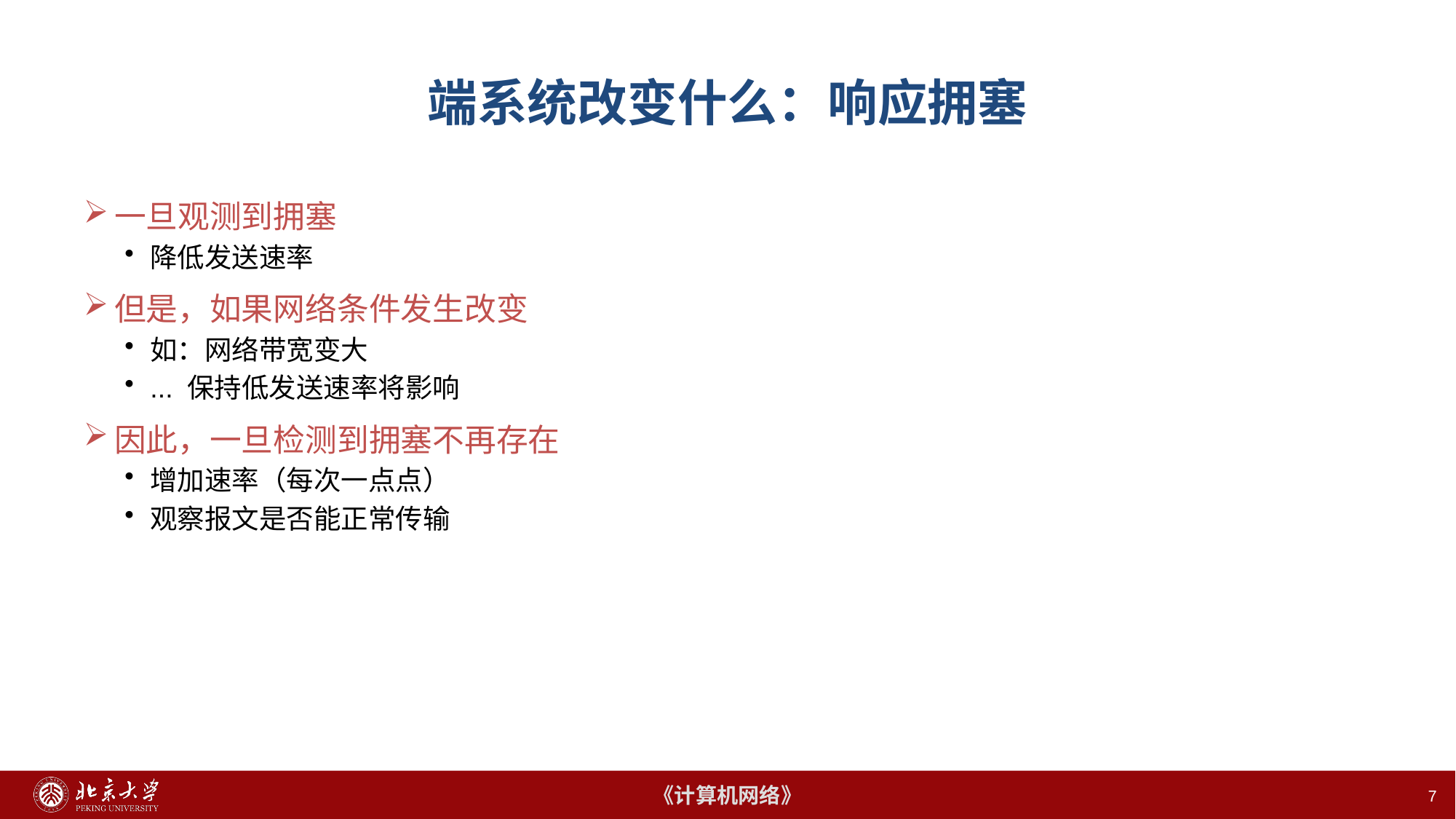

# 端系统改变什么：响应拥塞
一旦观测到拥塞
降低发送速率
但是，如果网络条件发生改变
如：网络带宽变大
... 保持低发送速率将影响
因此，一旦检测到拥塞不再存在
增加速率（每次一点点）
观察报文是否能正常传输
7